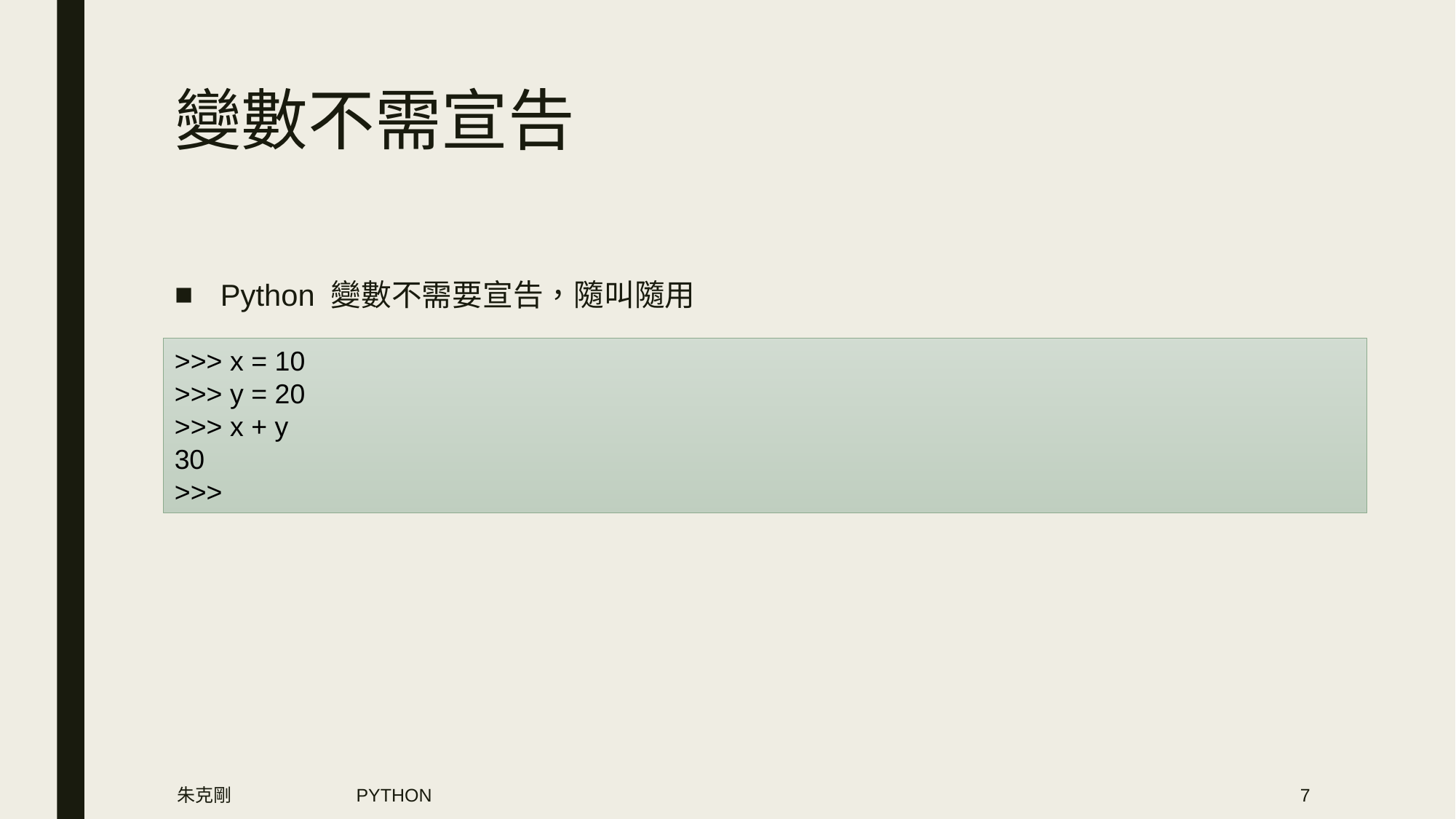

# 變數不需宣告
Python 變數不需要宣告，隨叫隨用
>>> x = 10
>>> y = 20
>>> x + y
30
>>>
朱克剛
PYTHON
7